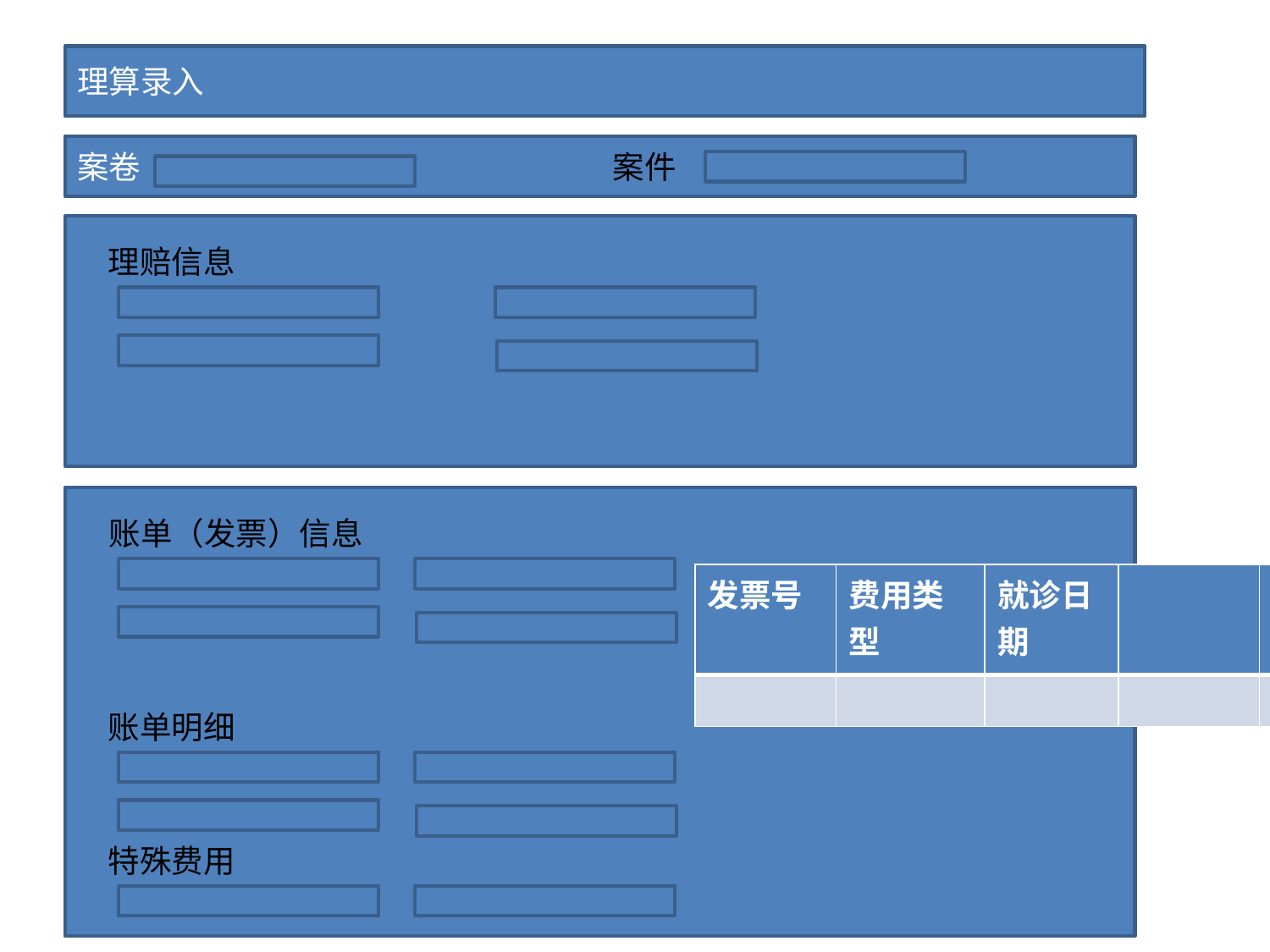

理算录入
案卷
案件

理赔信息

账单（发票）信息

| 发票号 | 费用类型 | 就诊日期 |  |  |  |
| --- | --- | --- | --- | --- | --- |
|  |  |  |  |  |  |

账单明细

特殊费用